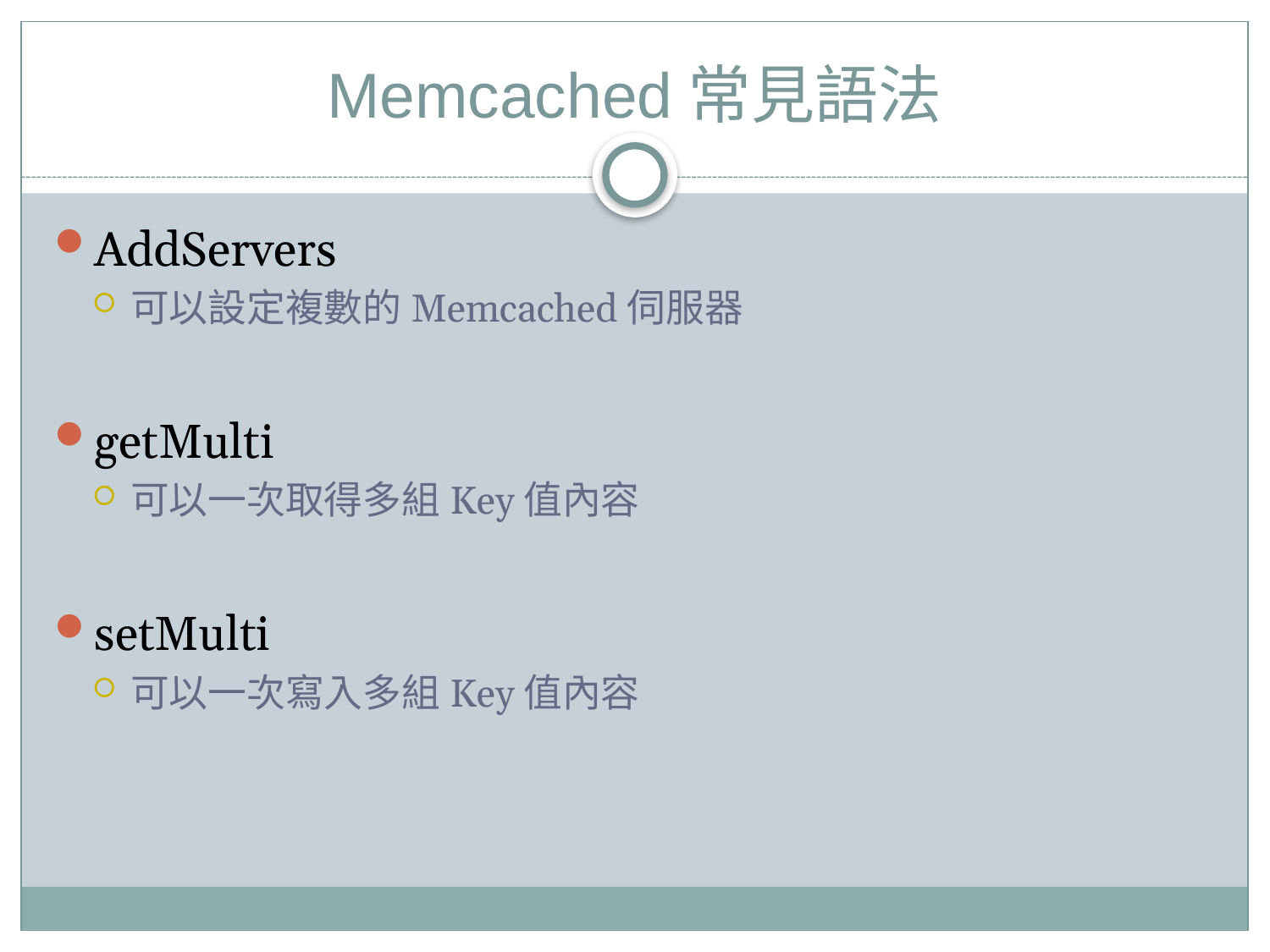

# Memcached常見語法
AddServers
可以設定複數的Memcached伺服器

getMulti
可以一次取得多組Key值內容

setMulti
可以一次寫入多組Key值內容